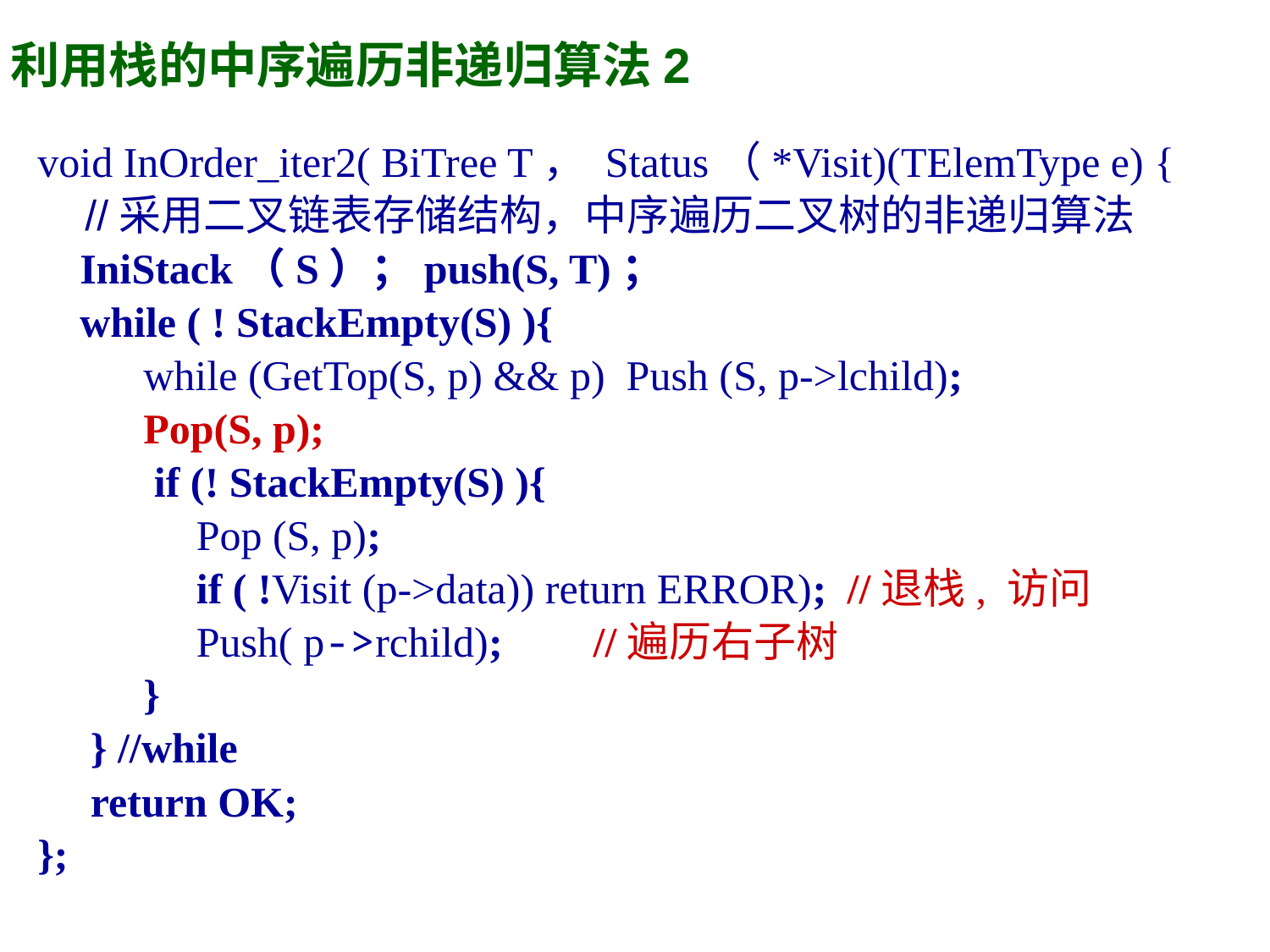

利用栈的中序遍历非递归算法2
void InOrder_iter2( BiTree T， Status（*Visit)(TElemType e) {
    //采用二叉链表存储结构，中序遍历二叉树的非递归算法
    IniStack（S）；push(S, T)；
    while ( ! StackEmpty(S) ){
          while (GetTop(S, p) && p)  Push (S, p->lchild);
          Pop(S, p);
           if (! StackEmpty(S) ){
               Pop (S, p);
               if ( !Visit (p->data)) return ERROR);	//退栈, 访问
               Push( p->rchild);	//遍历右子树
          }
     } //while
     return OK;
};